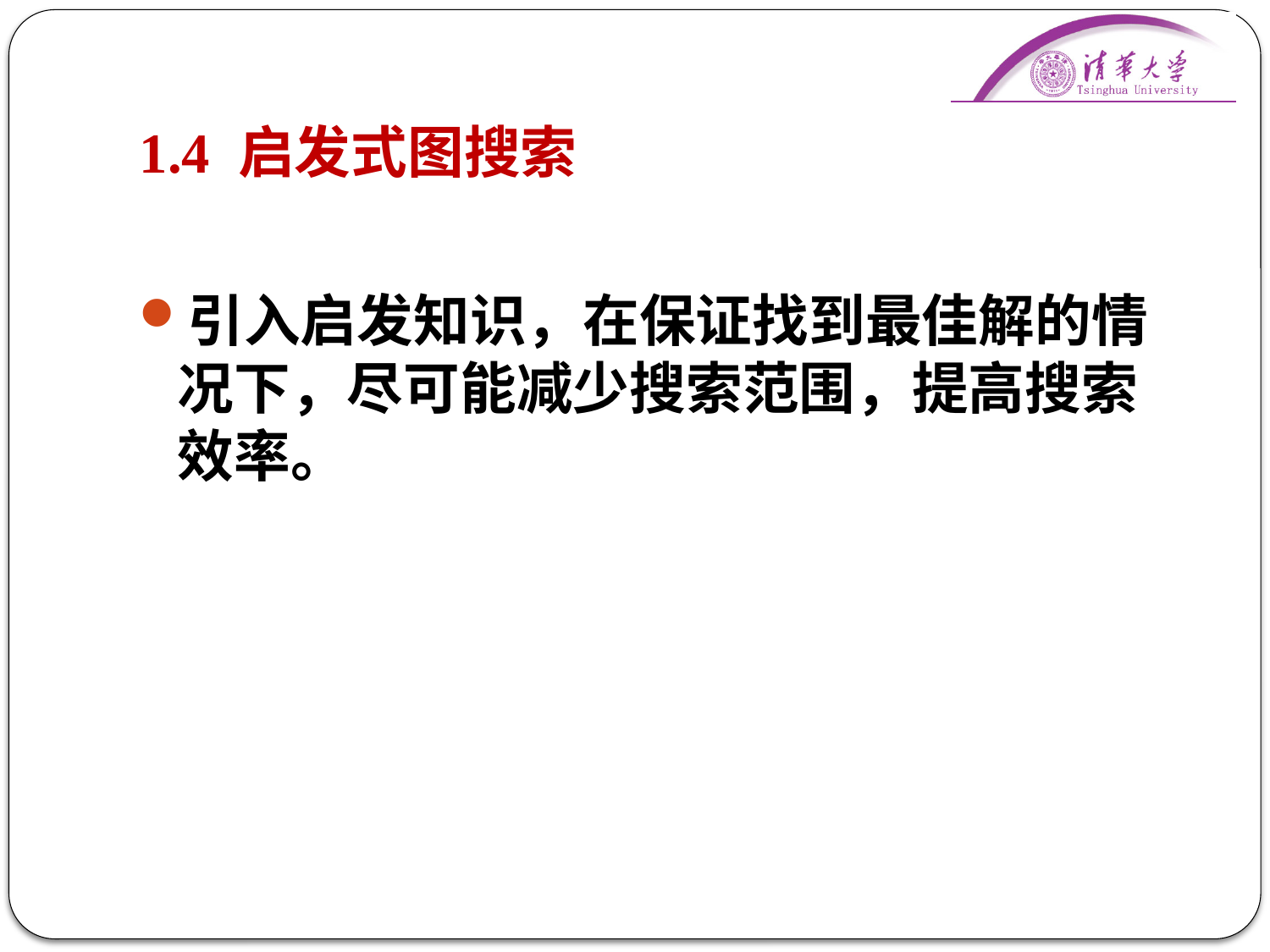

# 1.4 启发式图搜索

引入启发知识，在保证找到最佳解的情况下，尽可能减少搜索范围，提高搜索效率。

31